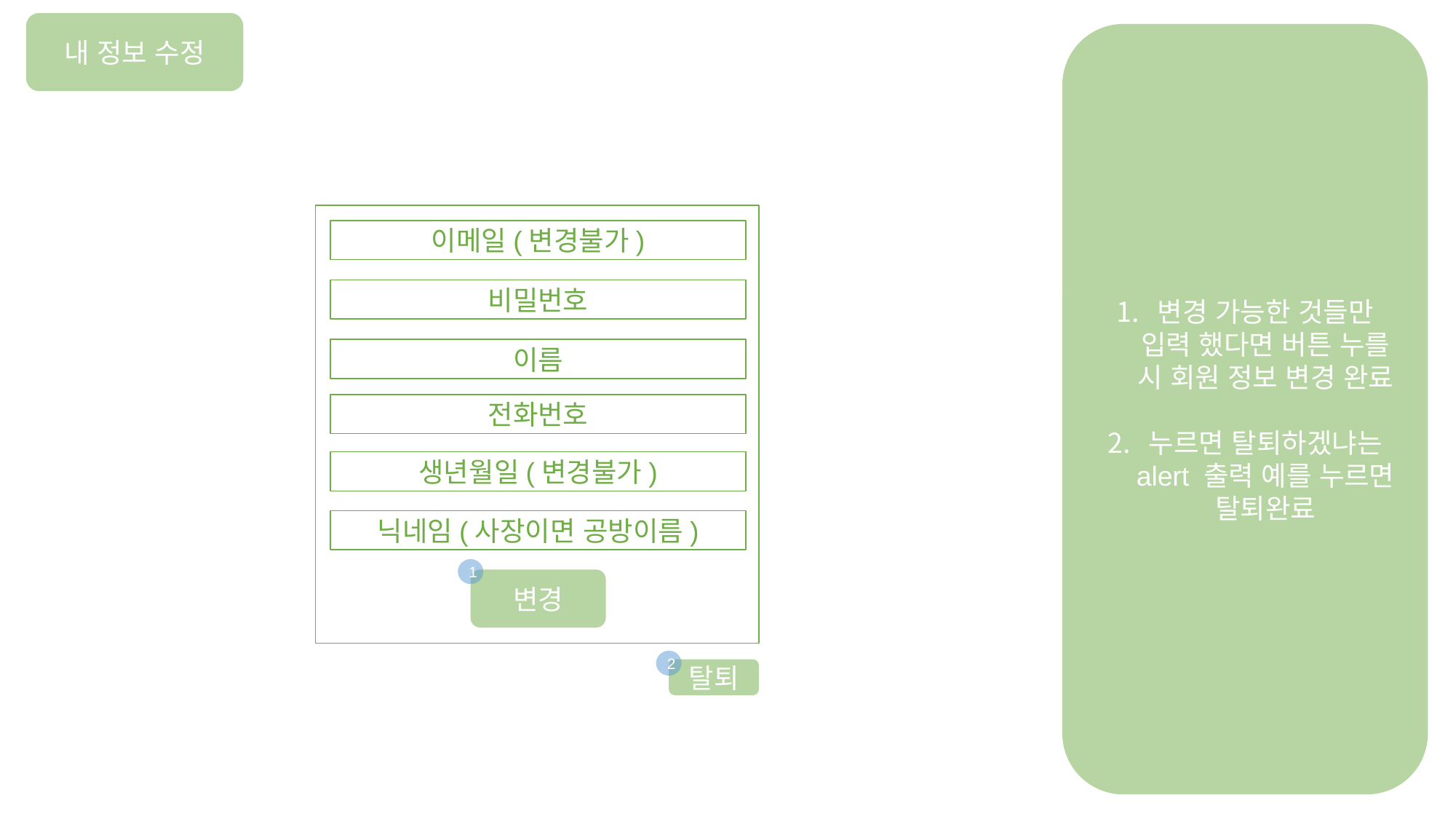

내 정보 수정
변경 가능한 것들만 입력 했다면 버튼 누를 시 회원 정보 변경 완료

누르면 탈퇴하겠냐는 alert 출력 예를 누르면 탈퇴완료

이메일(변경불가)
비밀번호
이름
전화번호
생년월일(변경불가)
닉네임(사장이면 공방이름)
1
변경
2
탈퇴